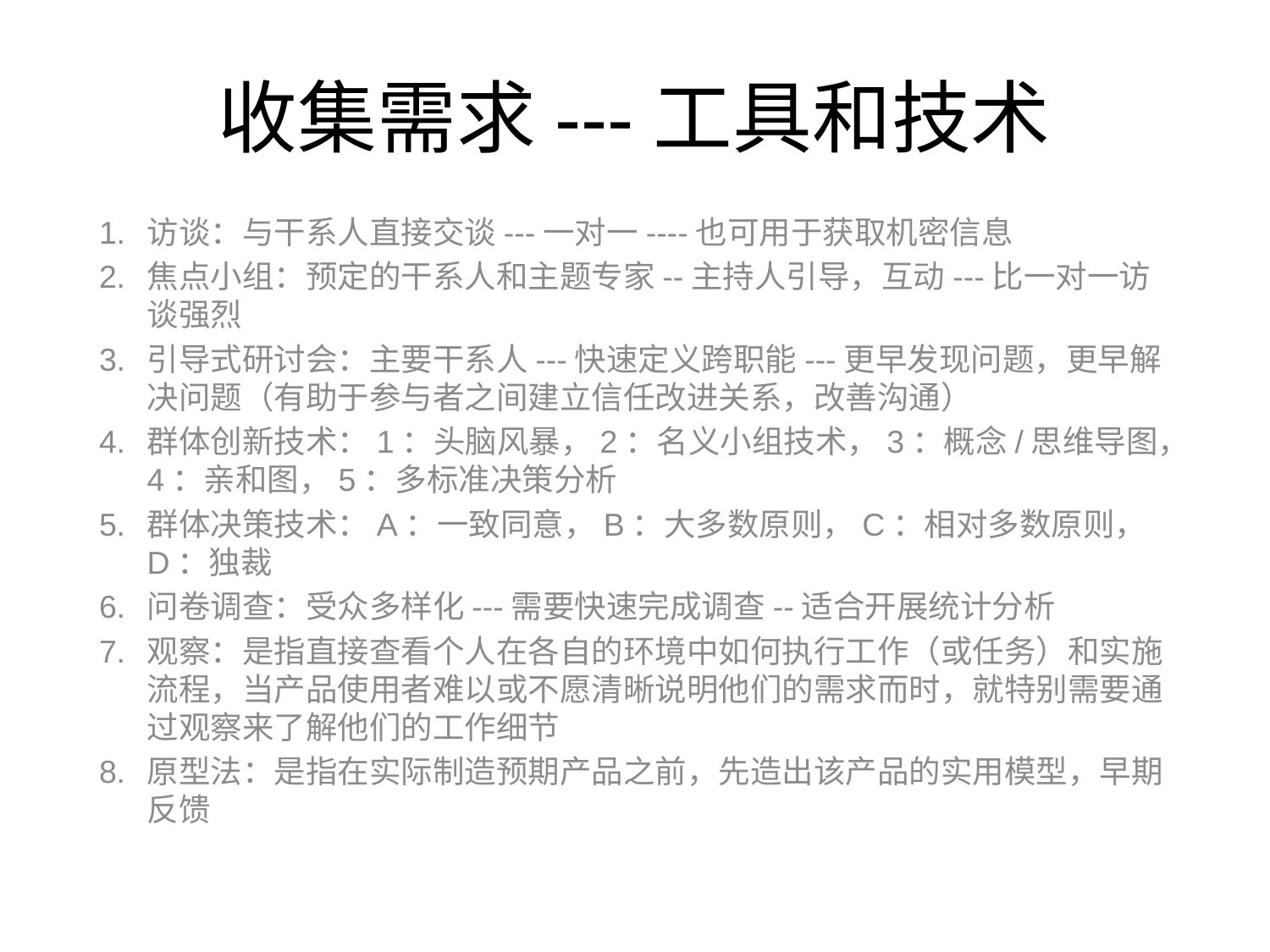

# 收集需求---工具和技术
访谈：与干系人直接交谈---一对一----也可用于获取机密信息
焦点小组：预定的干系人和主题专家--主持人引导，互动---比一对一访谈强烈
引导式研讨会：主要干系人---快速定义跨职能---更早发现问题，更早解决问题（有助于参与者之间建立信任改进关系，改善沟通）
群体创新技术：1：头脑风暴，2：名义小组技术，3：概念/思维导图，4：亲和图，5：多标准决策分析
群体决策技术：A：一致同意，B：大多数原则，C：相对多数原则，D：独裁
问卷调查：受众多样化---需要快速完成调查--适合开展统计分析
观察：是指直接查看个人在各自的环境中如何执行工作（或任务）和实施流程，当产品使用者难以或不愿清晰说明他们的需求而时，就特别需要通过观察来了解他们的工作细节
原型法：是指在实际制造预期产品之前，先造出该产品的实用模型，早期反馈